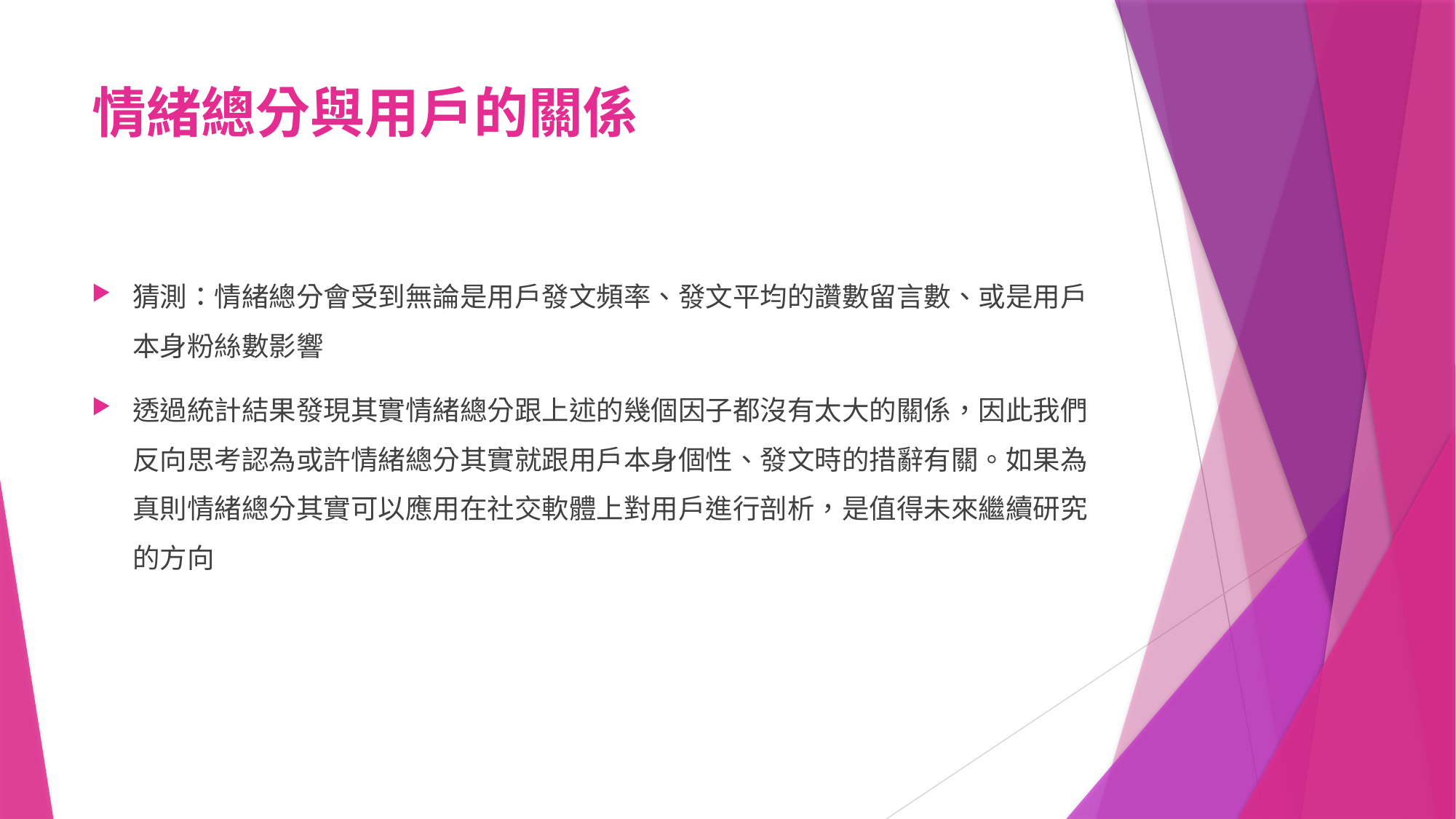

# 情緒總分與用戶的關係
猜測：情緒總分會受到無論是用戶發文頻率、發文平均的讚數留言數、或是用戶本身粉絲數影響
透過統計結果發現其實情緒總分跟上述的幾個因子都沒有太大的關係，因此我們反向思考認為或許情緒總分其實就跟用戶本身個性、發文時的措辭有關。如果為真則情緒總分其實可以應用在社交軟體上對用戶進行剖析，是值得未來繼續研究的方向